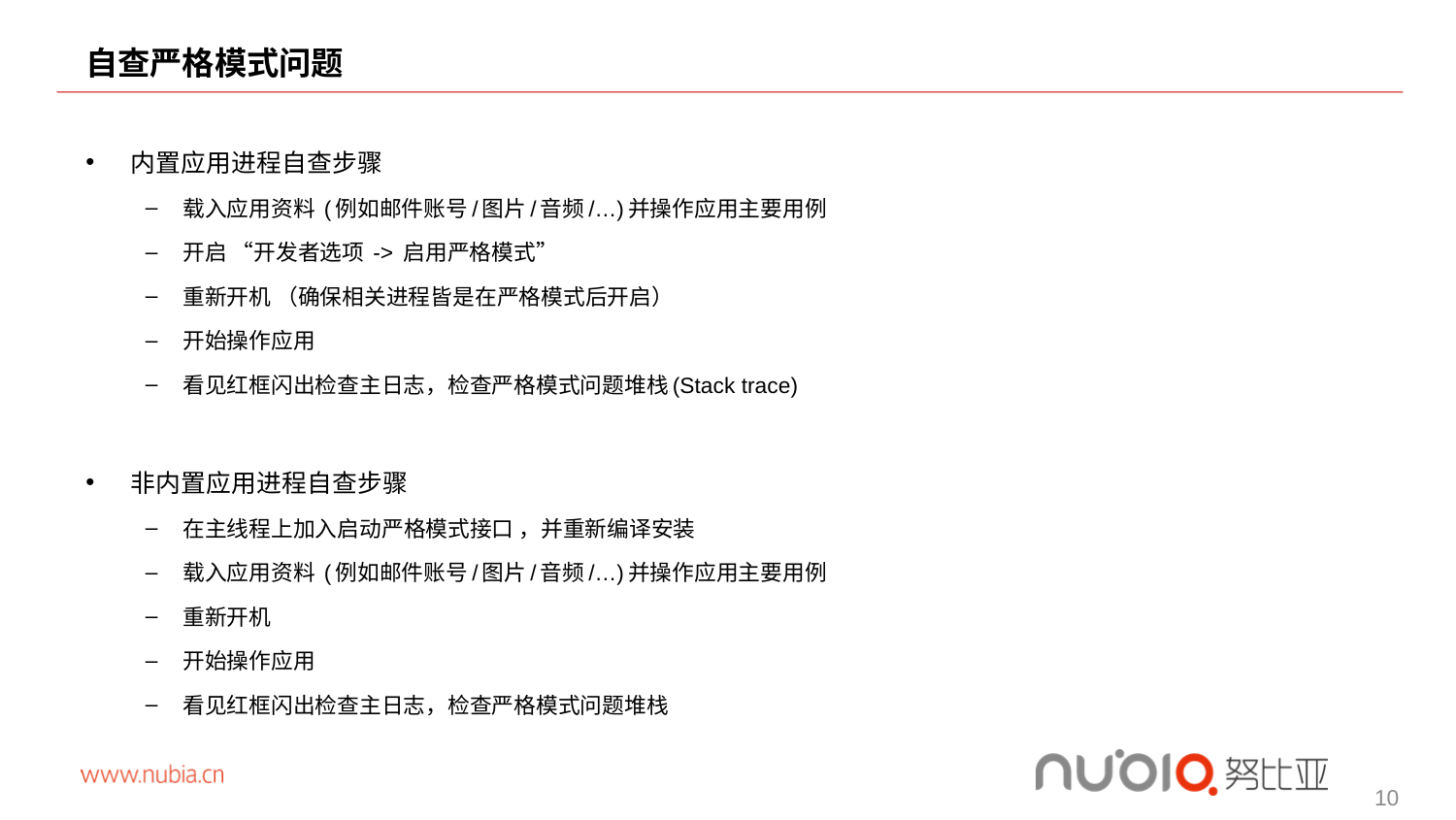

# 自查严格模式问题
内置应用进程自查步骤
载入应用资料 (例如邮件账号/图片/音频/…)并操作应用主要用例
开启 “开发者选项 -> 启用严格模式”
重新开机 （确保相关进程皆是在严格模式后开启）
开始操作应用
看见红框闪出检查主日志，检查严格模式问题堆栈(Stack trace)

非内置应用进程自查步骤
在主线程上加入启动严格模式接口 ，并重新编译安装
载入应用资料 (例如邮件账号/图片/音频/…)并操作应用主要用例
重新开机
开始操作应用
看见红框闪出检查主日志，检查严格模式问题堆栈

10